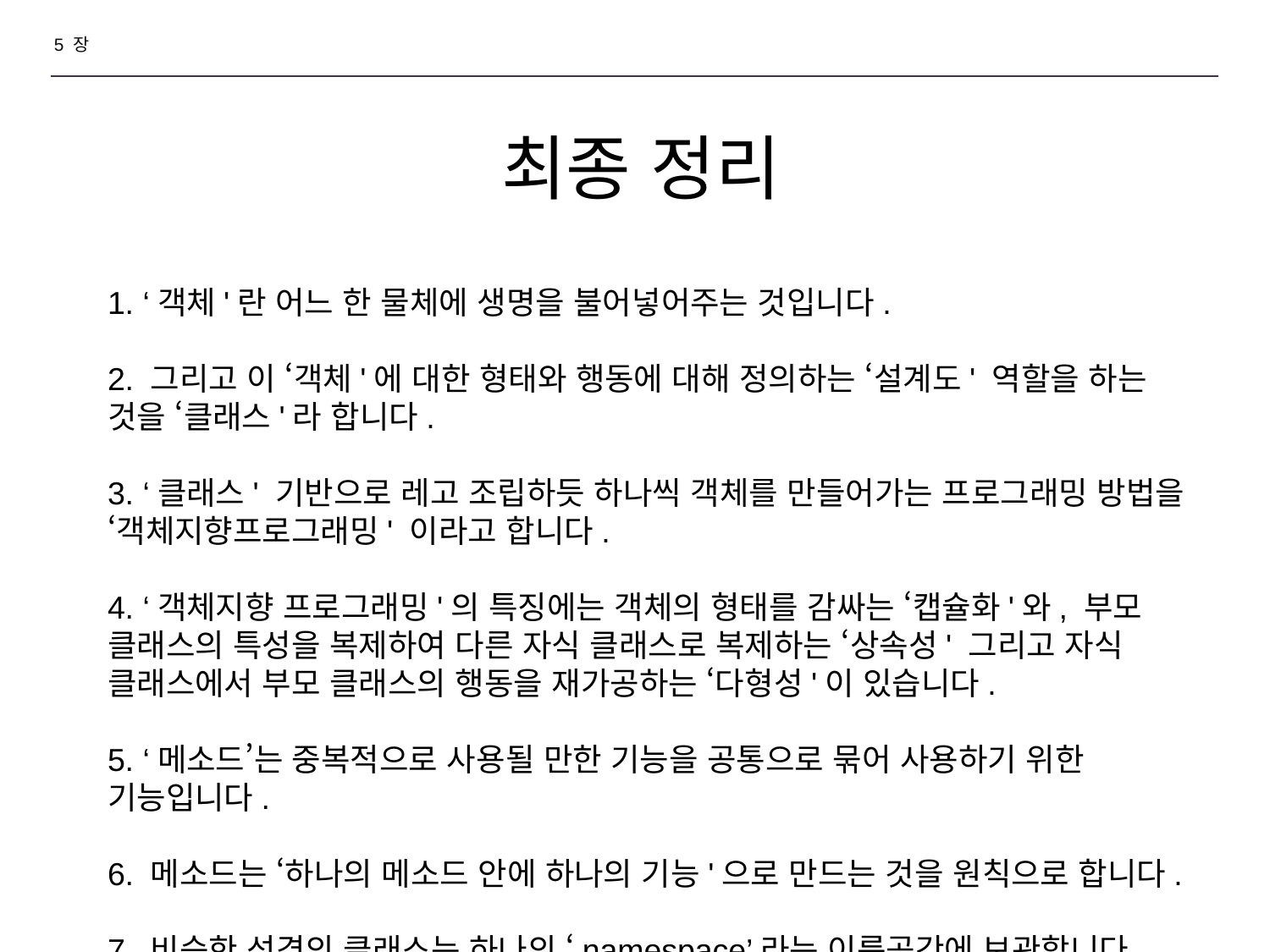

5 장
# 최종 정리

1. ‘객체'란 어느 한 물체에 생명을 불어넣어주는 것입니다.

2. 그리고 이 ‘객체'에 대한 형태와 행동에 대해 정의하는 ‘설계도' 역할을 하는 것을 ‘클래스'라 합니다.

3. ‘클래스' 기반으로 레고 조립하듯 하나씩 객체를 만들어가는 프로그래밍 방법을 ‘객체지향프로그래밍' 이라고 합니다.

4. ‘객체지향 프로그래밍'의 특징에는 객체의 형태를 감싸는 ‘캡슐화'와, 부모 클래스의 특성을 복제하여 다른 자식 클래스로 복제하는 ‘상속성' 그리고 자식 클래스에서 부모 클래스의 행동을 재가공하는 ‘다형성'이 있습니다.

5. ‘메소드’는 중복적으로 사용될 만한 기능을 공통으로 묶어 사용하기 위한 기능입니다.

6. 메소드는 ‘하나의 메소드 안에 하나의 기능'으로 만드는 것을 원칙으로 합니다.

7. 비슷한 성격의 클래스는 하나의 ‘namespace’라는 이름공간에 보관합니다.